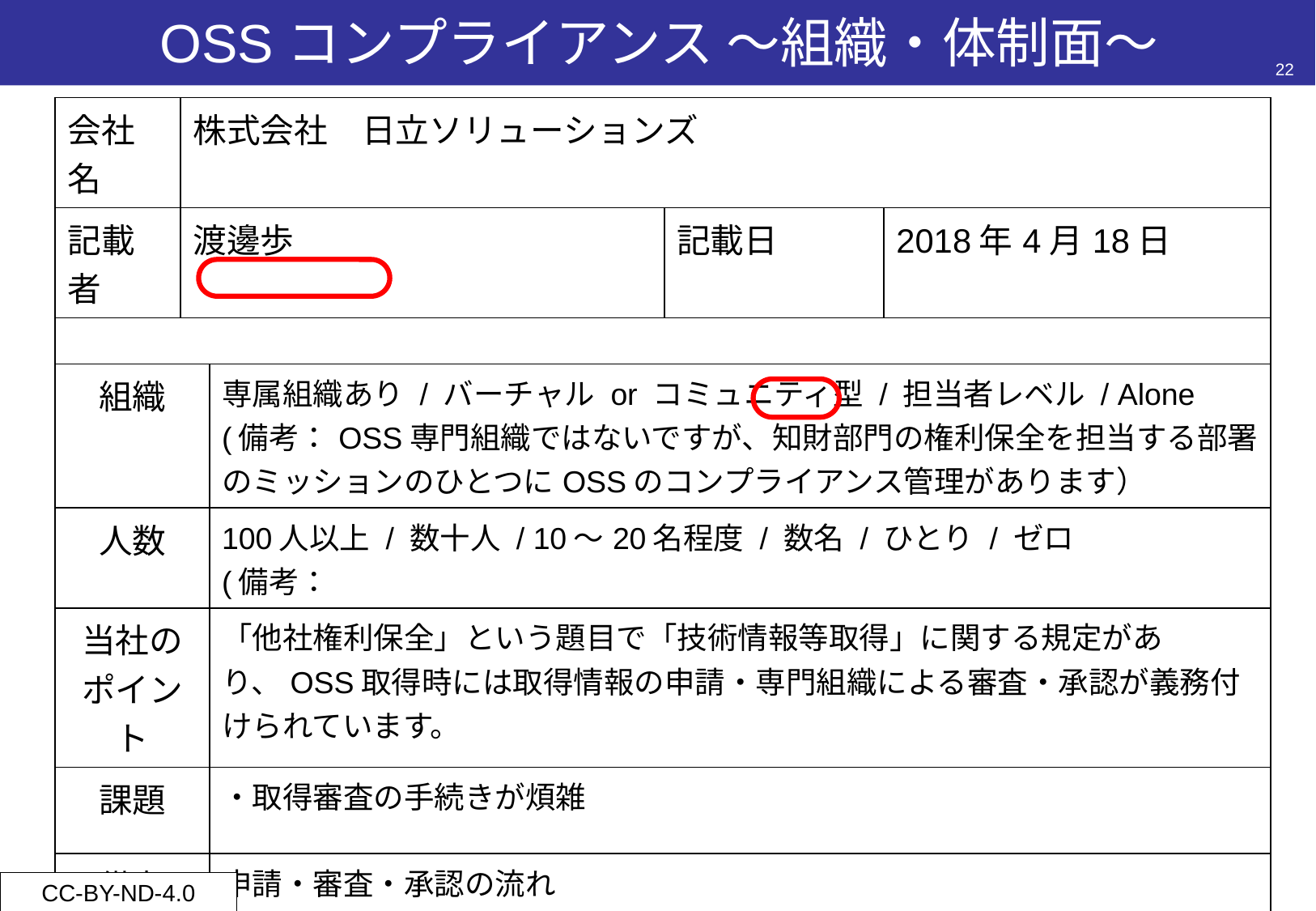

# OSSコンプライアンス ～組織・体制面～
22
| 会社名 | 株式会社　日立ソリューションズ |  |  |  |
| --- | --- | --- | --- | --- |
| 記載者 | 渡邊歩 |  | 記載日 | 2018年4月18日 |
|  |  |  |  |  |
| 組織 |  | 専属組織あり / バーチャル or コミュニティ型 / 担当者レベル / Alone (備考：OSS専門組織ではないですが、知財部門の権利保全を担当する部署のミッションのひとつにOSSのコンプライアンス管理があります） |  |  |
| 人数 |  | 100人以上 / 数十人 / 10～20名程度 / 数名 / ひとり / ゼロ (備考： |  |  |
| 当社のポイント |  | 「他社権利保全」という題目で「技術情報等取得」に関する規定があり、OSS取得時には取得情報の申請・専門組織による審査・承認が義務付けられています。 |  |  |
| 課題 |  | ・取得審査の手続きが煩雑 |  |  |
| 備考 |  | 申請・審査・承認の流れ ①提案元(開発部門)から決裁伺(OSS一覧、ライセンス、使用方法などの情報を含む)を提出 ②認定委員会(知財・法務・調達)による審査・合議による決済 ③取得許可が下り、取得可能になる |  |  |

CC-BY-ND-4.0